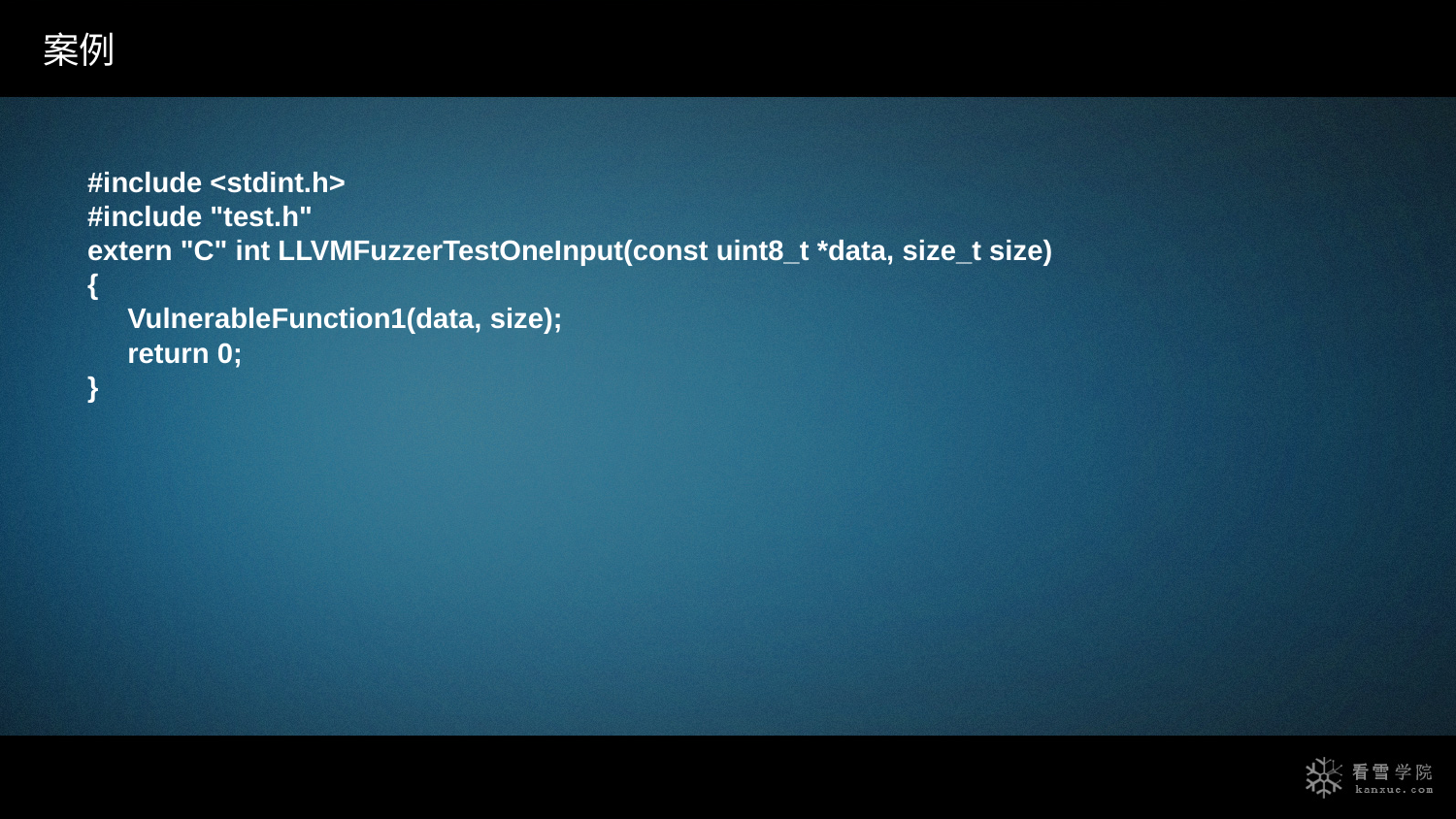

案例
#include <stdint.h>
#include "test.h"
extern "C" int LLVMFuzzerTestOneInput(const uint8_t *data, size_t size)
{
     VulnerableFunction1(data, size);
     return 0;
}